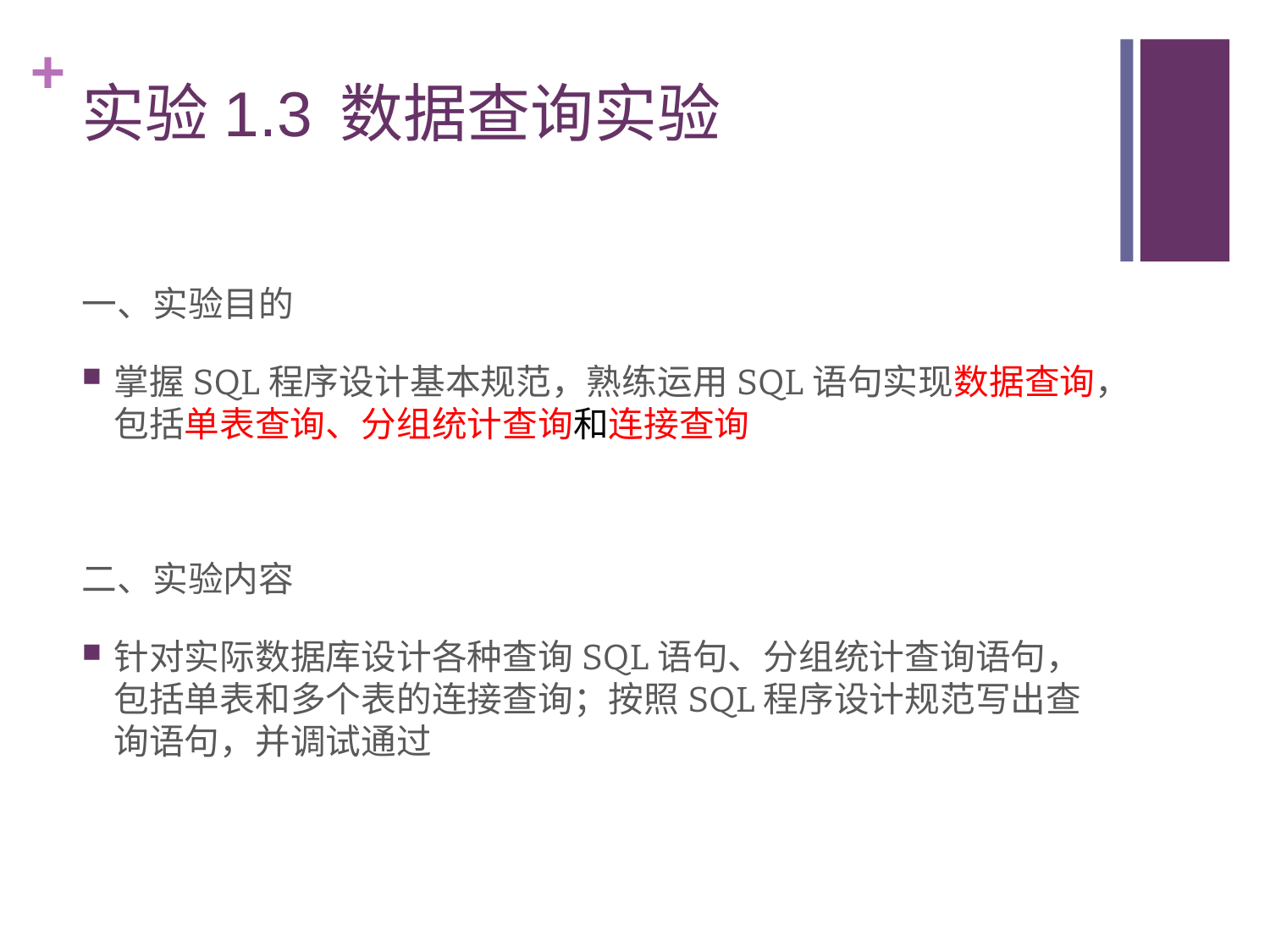

# 实验1.3 数据查询实验
一、实验目的
掌握SQL程序设计基本规范，熟练运用SQL语句实现数据查询，包括单表查询、分组统计查询和连接查询

二、实验内容
针对实际数据库设计各种查询SQL语句、分组统计查询语句，包括单表和多个表的连接查询；按照SQL程序设计规范写出查询语句，并调试通过